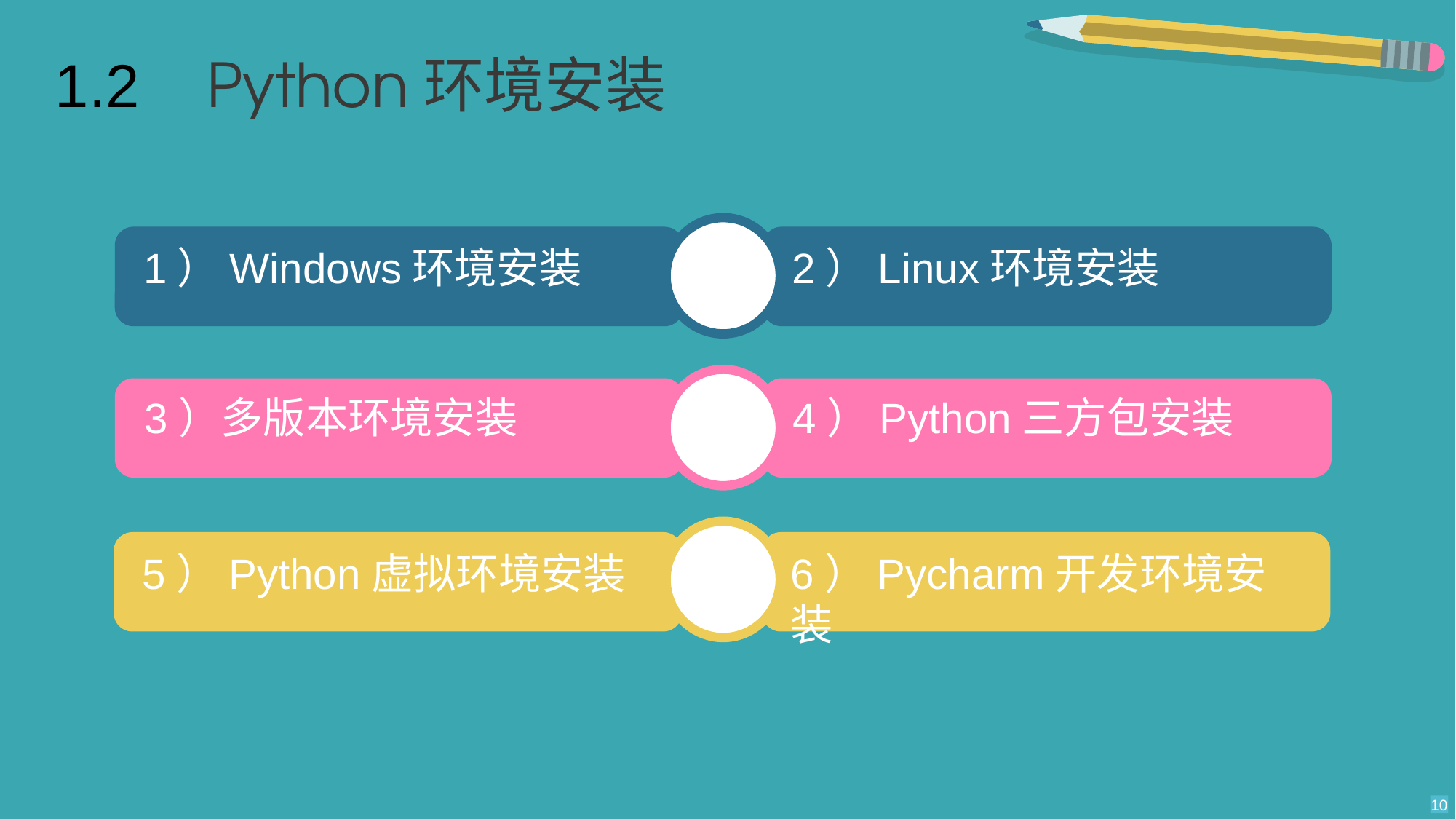

1.2

Python环境安装

1）Windows环境安装
2）Linux环境安装

3）多版本环境安装
4）Python三方包安装

5）Python虚拟环境安装
6）Pycharm开发环境安装
10